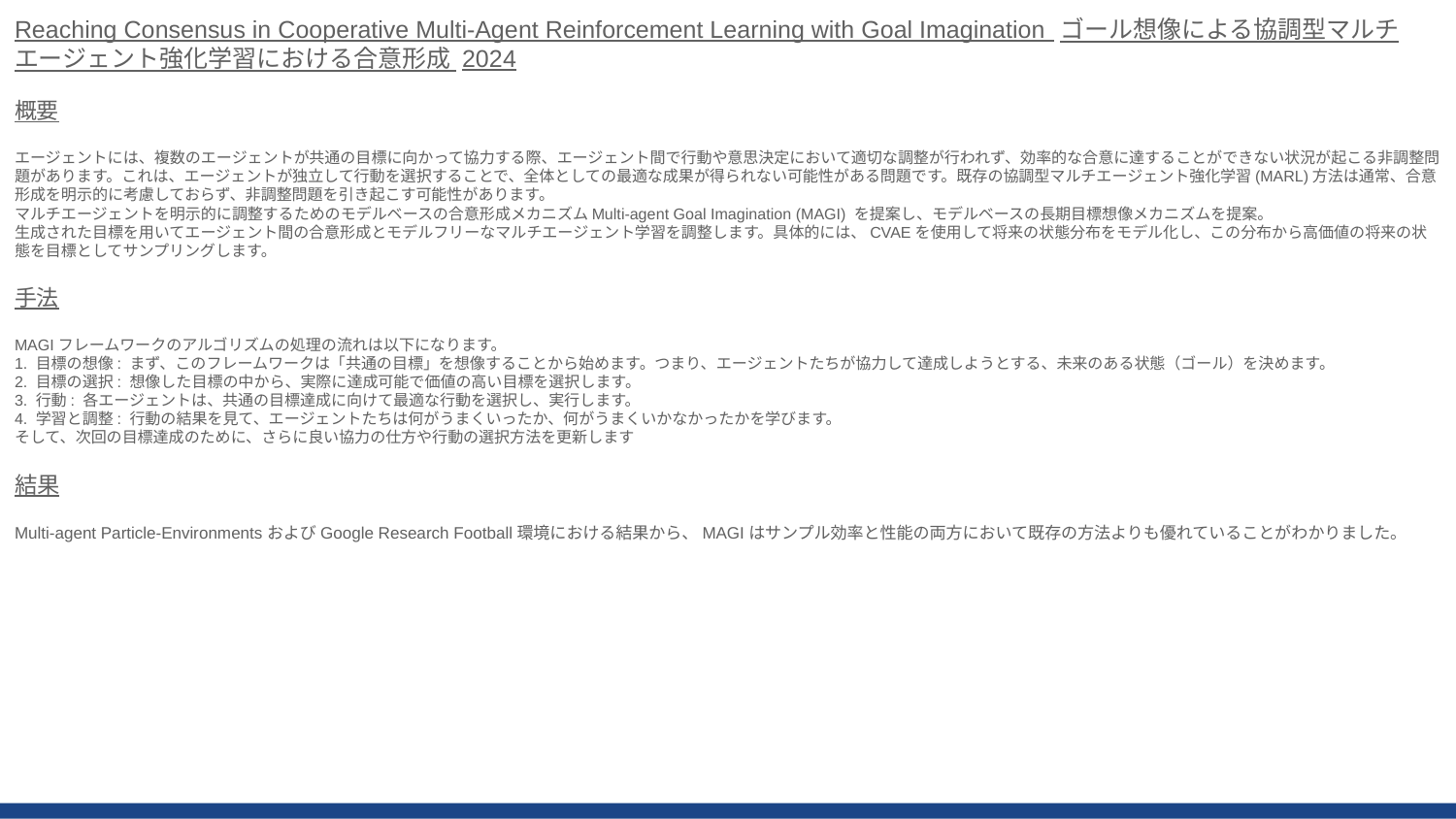

Reaching Consensus in Cooperative Multi-Agent Reinforcement Learning with Goal Imagination ゴール想像による協調型マルチエージェント強化学習における合意形成 2024
概要
エージェントには、複数のエージェントが共通の目標に向かって協力する際、エージェント間で行動や意思決定において適切な調整が行われず、効率的な合意に達することができない状況が起こる非調整問題があります。これは、エージェントが独立して行動を選択することで、全体としての最適な成果が得られない可能性がある問題です。既存の協調型マルチエージェント強化学習(MARL)方法は通常、合意形成を明示的に考慮しておらず、非調整問題を引き起こす可能性があります。
マルチエージェントを明示的に調整するためのモデルベースの合意形成メカニズムMulti-agent Goal Imagination (MAGI) を提案し、モデルベースの長期目標想像メカニズムを提案。
生成された目標を用いてエージェント間の合意形成とモデルフリーなマルチエージェント学習を調整します。具体的には、CVAEを使用して将来の状態分布をモデル化し、この分布から高価値の将来の状態を目標としてサンプリングします。
手法
MAGIフレームワークのアルゴリズムの処理の流れは以下になります。
1. 目標の想像: まず、このフレームワークは「共通の目標」を想像することから始めます。つまり、エージェントたちが協力して達成しようとする、未来のある状態（ゴール）を決めます。
2. 目標の選択: 想像した目標の中から、実際に達成可能で価値の高い目標を選択します。
3. 行動: 各エージェントは、共通の目標達成に向けて最適な行動を選択し、実行します。
4. 学習と調整: 行動の結果を見て、エージェントたちは何がうまくいったか、何がうまくいかなかったかを学びます。
そして、次回の目標達成のために、さらに良い協力の仕方や行動の選択方法を更新します
結果
Multi-agent Particle-EnvironmentsおよびGoogle Research Football環境における結果から、MAGIはサンプル効率と性能の両方において既存の方法よりも優れていることがわかりました。